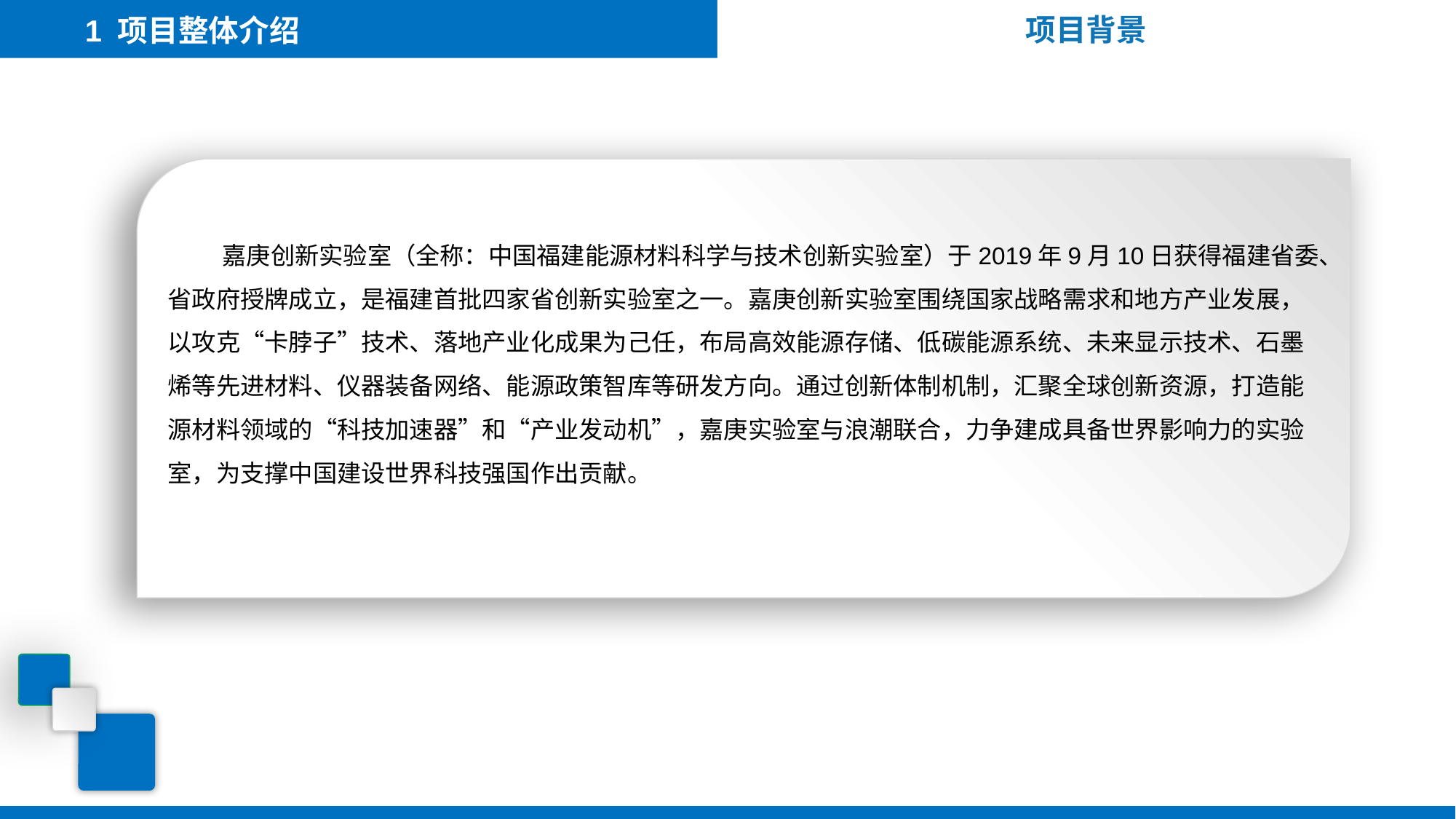

1 项目整体介绍
项目背景

嘉庚创新实验室（全称：中国福建能源材料科学与技术创新实验室）于2019年9月10日获得福建省委、省政府授牌成立，是福建首批四家省创新实验室之一。嘉庚创新实验室围绕国家战略需求和地方产业发展，以攻克“卡脖子”技术、落地产业化成果为己任，布局高效能源存储、低碳能源系统、未来显示技术、石墨烯等先进材料、仪器装备网络、能源政策智库等研发方向。通过创新体制机制，汇聚全球创新资源，打造能源材料领域的“科技加速器”和“产业发动机”，嘉庚实验室与浪潮联合，力争建成具备世界影响力的实验室，为支撑中国建设世界科技强国作出贡献。